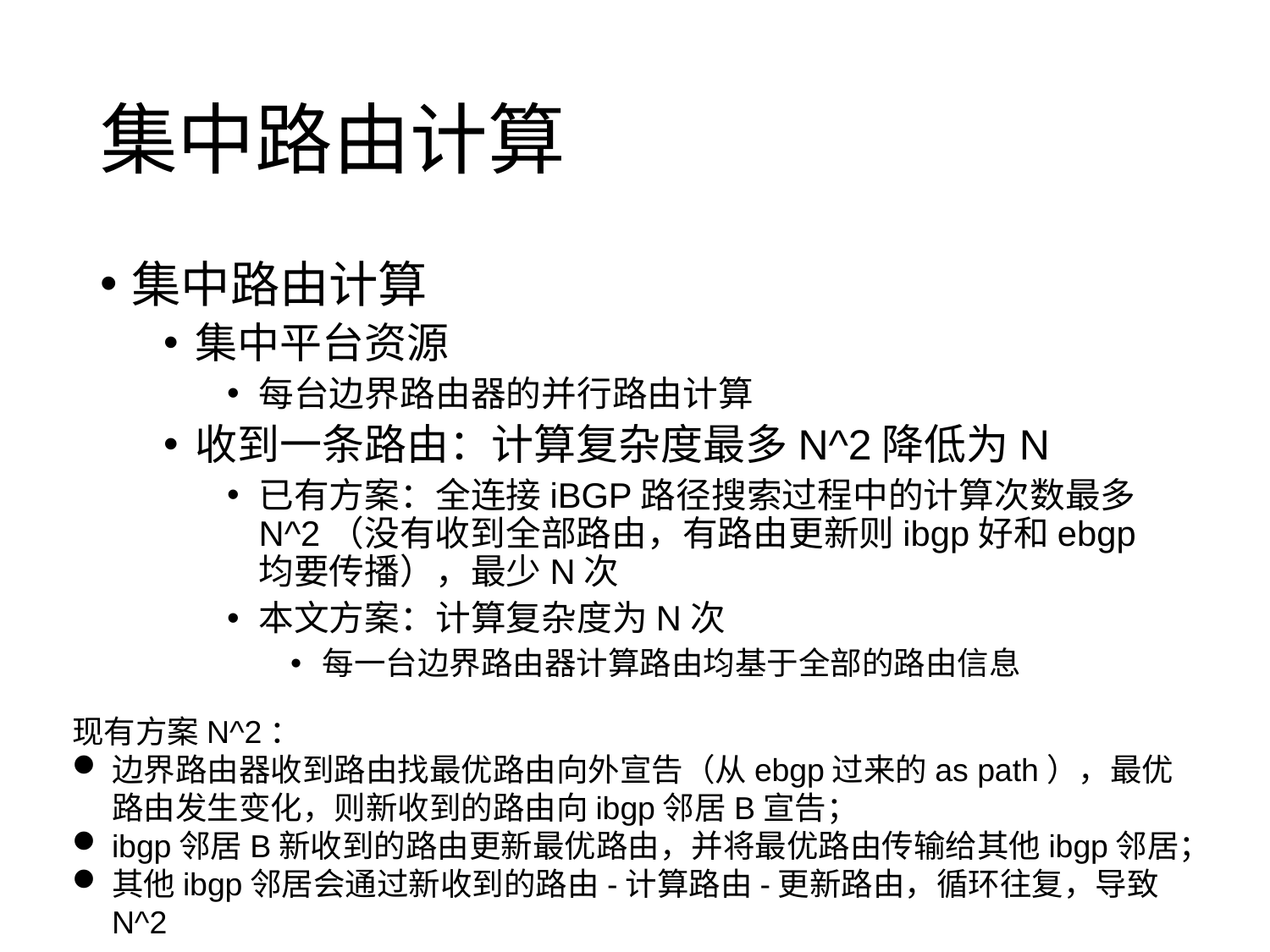

# 集中路由计算
集中路由计算
集中平台资源
每台边界路由器的并行路由计算
收到一条路由：计算复杂度最多N^2降低为N
已有方案：全连接iBGP路径搜索过程中的计算次数最多N^2（没有收到全部路由，有路由更新则ibgp好和ebgp均要传播），最少N次
本文方案：计算复杂度为N次
每一台边界路由器计算路由均基于全部的路由信息
现有方案N^2：
边界路由器收到路由找最优路由向外宣告（从ebgp过来的as path），最优路由发生变化，则新收到的路由向ibgp邻居B宣告；
ibgp邻居B新收到的路由更新最优路由，并将最优路由传输给其他ibgp邻居；
其他ibgp邻居会通过新收到的路由-计算路由-更新路由，循环往复，导致N^2